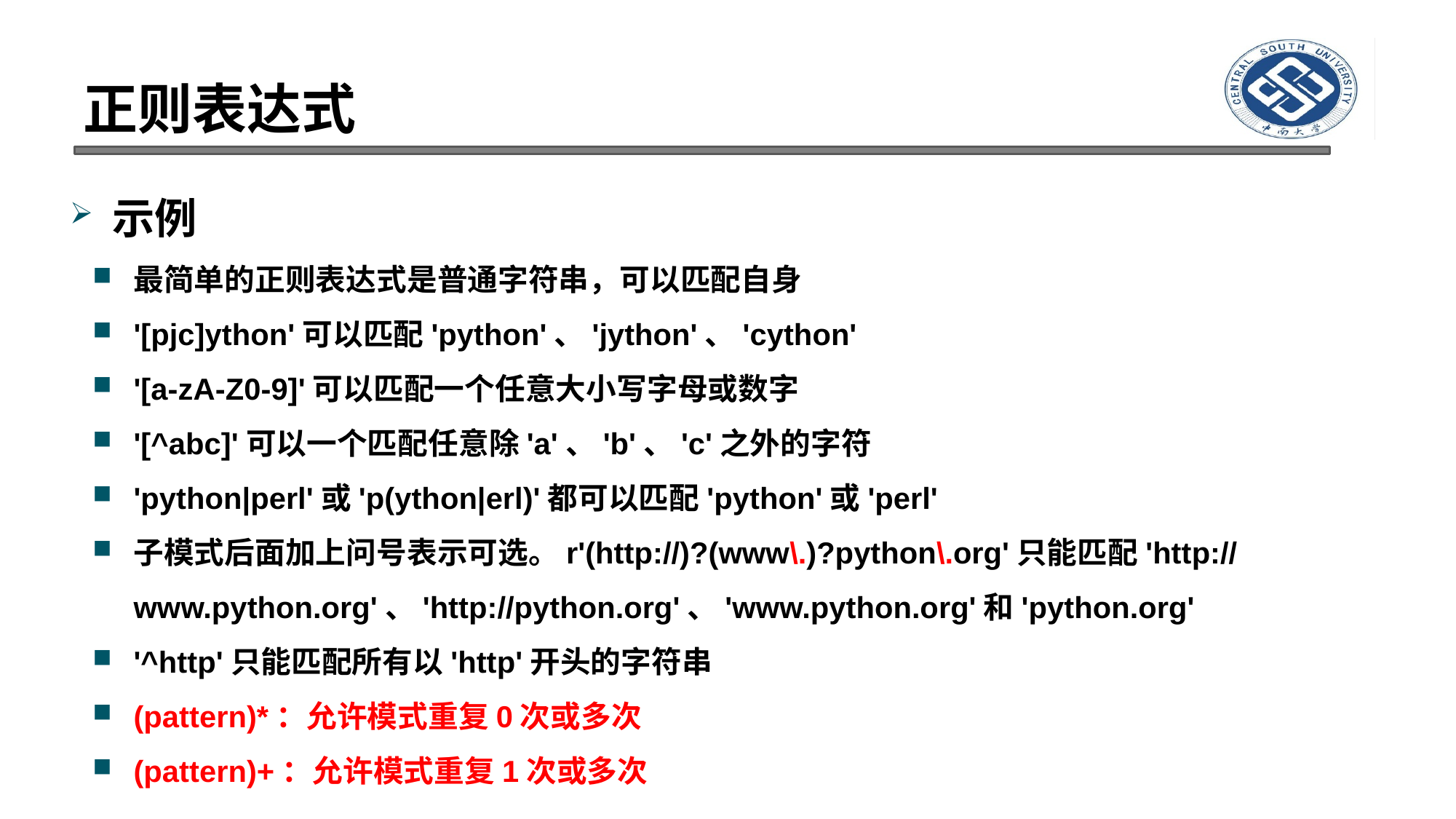

# 正则表达式
示例
最简单的正则表达式是普通字符串，可以匹配自身
'[pjc]ython'可以匹配'python'、'jython'、'cython'
'[a-zA-Z0-9]'可以匹配一个任意大小写字母或数字
'[^abc]'可以一个匹配任意除'a'、'b'、'c'之外的字符
'python|perl'或'p(ython|erl)'都可以匹配'python'或'perl'
子模式后面加上问号表示可选。r'(http://)?(www\.)?python\.org'只能匹配'http://www.python.org'、'http://python.org'、'www.python.org'和'python.org'
'^http'只能匹配所有以'http'开头的字符串
(pattern)*：允许模式重复0次或多次
(pattern)+：允许模式重复1次或多次
42